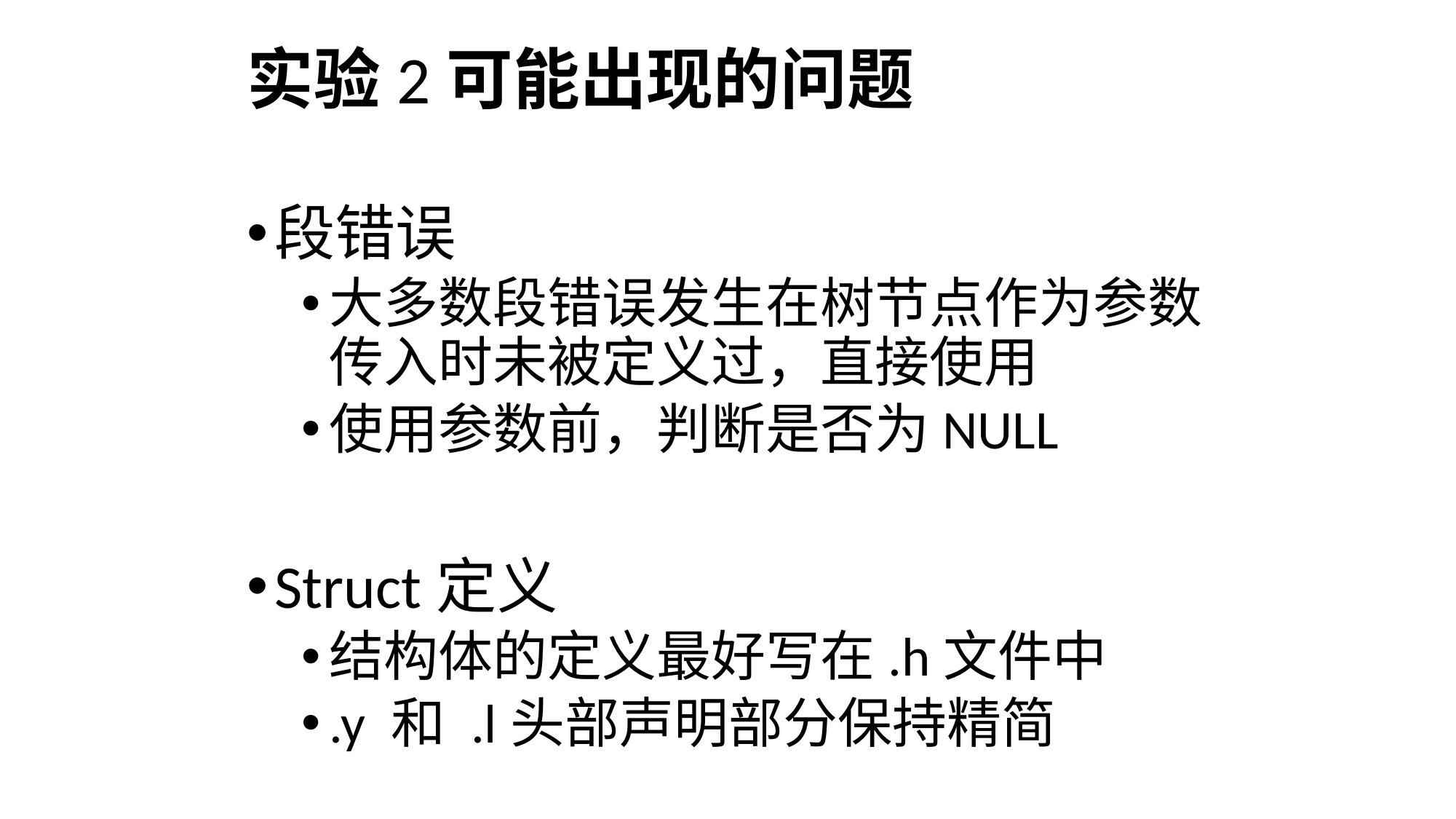

# 实验2可能出现的问题
段错误
大多数段错误发生在树节点作为参数传入时未被定义过，直接使用
使用参数前，判断是否为NULL

Struct定义
结构体的定义最好写在.h文件中
.y 和 .l头部声明部分保持精简